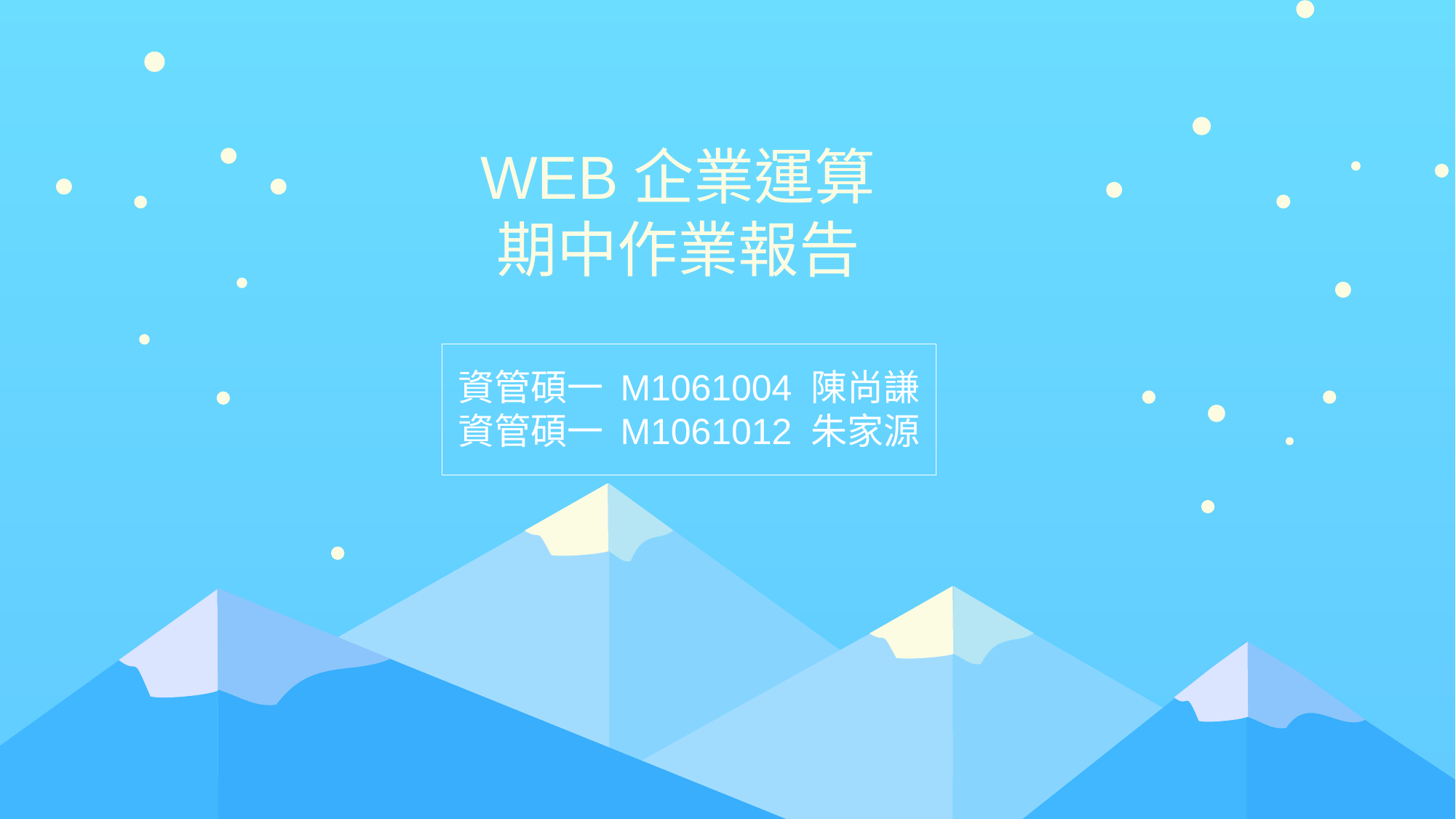

WEB企業運算
期中作業報告

資管碩一 M1061004 陳尚謙
資管碩一 M1061012 朱家源